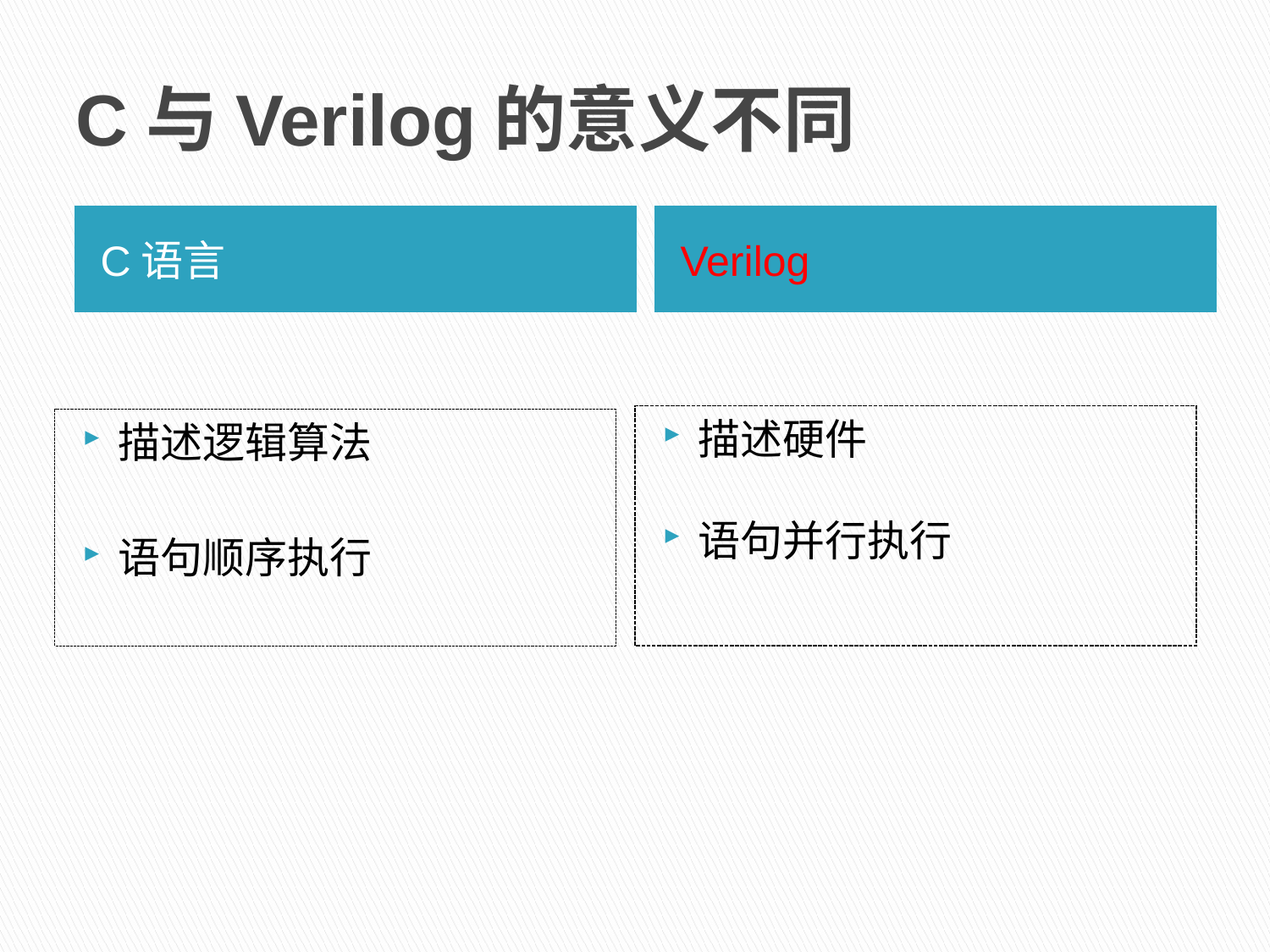

# C与Verilog的意义不同
C语言
Verilog
描述硬件

语句并行执行
描述逻辑算法

语句顺序执行